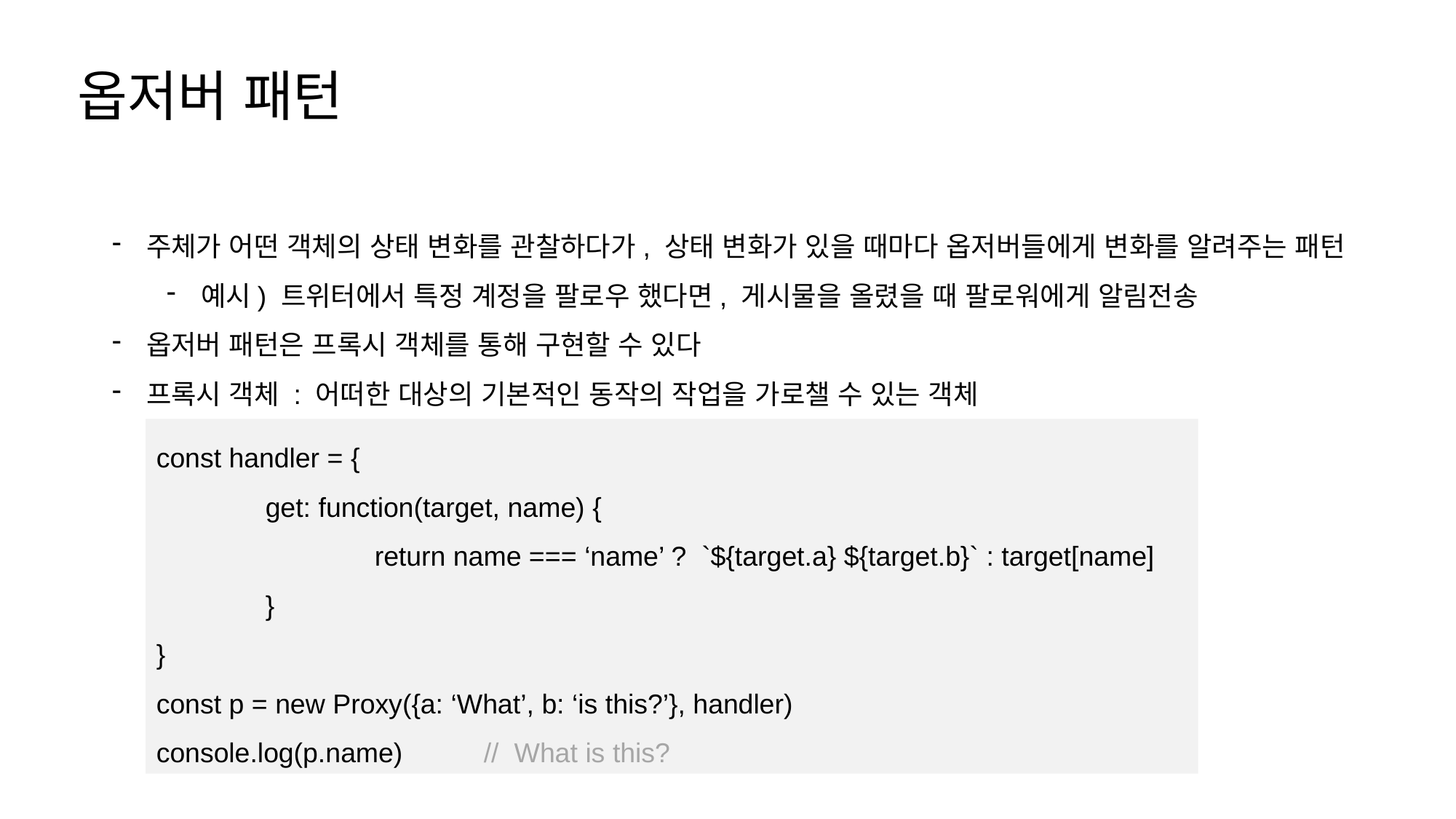

옵저버 패턴
주체가 어떤 객체의 상태 변화를 관찰하다가, 상태 변화가 있을 때마다 옵저버들에게 변화를 알려주는 패턴
예시) 트위터에서 특정 계정을 팔로우 했다면, 게시물을 올렸을 때 팔로워에게 알림전송
옵저버 패턴은 프록시 객체를 통해 구현할 수 있다
프록시 객체 : 어떠한 대상의 기본적인 동작의 작업을 가로챌 수 있는 객체
const handler = {
	get: function(target, name) {
		return name === ‘name’ ?  `${target.a} ${target.b}` : target[name]
	}
}
const p = new Proxy({a: ‘What’, b: ‘is this?’}, handler)
console.log(p.name)	//  What is this?